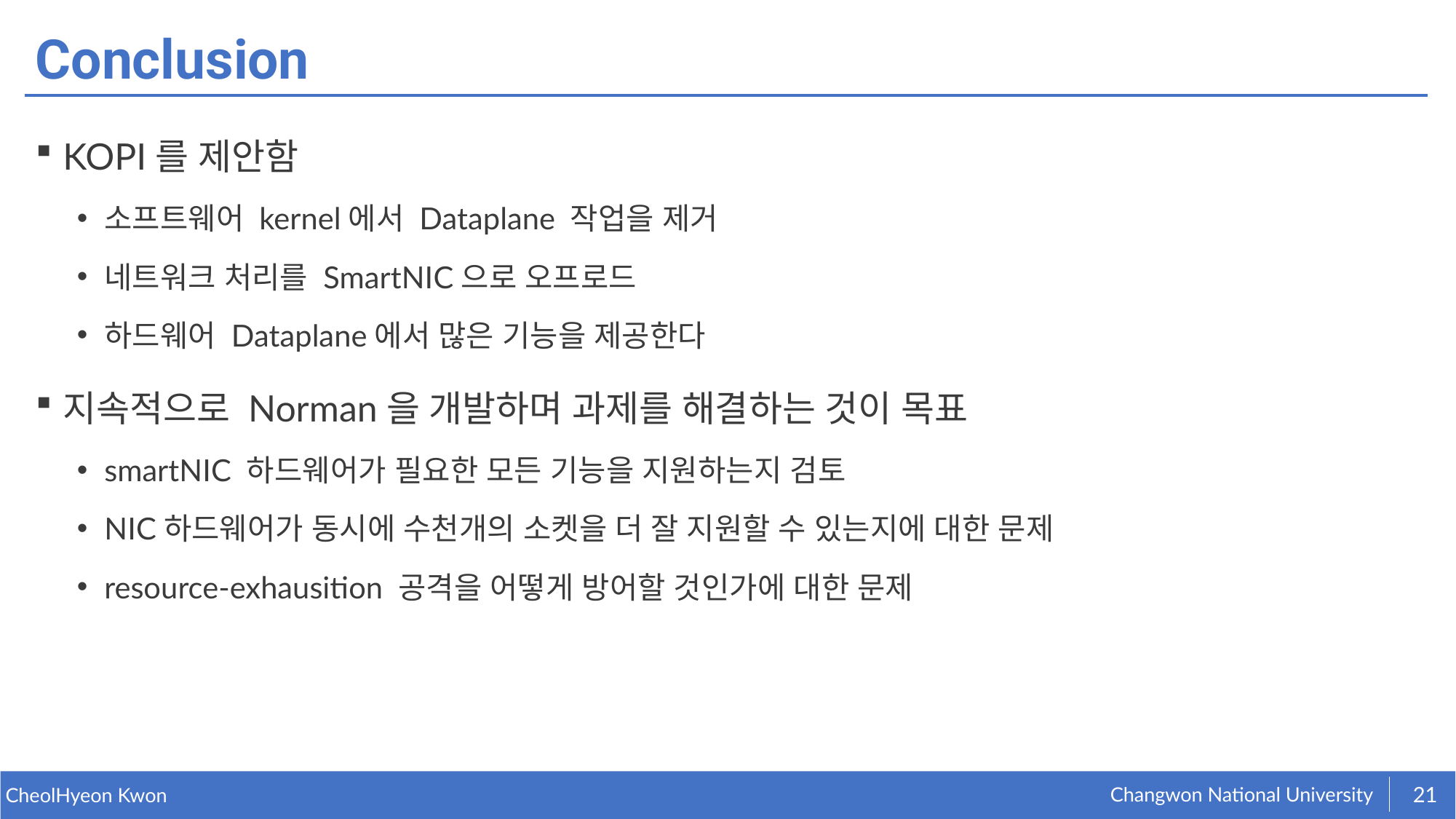

# Conclusion
KOPI를 제안함
소프트웨어 kernel에서 Dataplane 작업을 제거
네트워크 처리를 SmartNIC으로 오프로드
하드웨어 Dataplane에서 많은 기능을 제공한다
지속적으로 Norman을 개발하며 과제를 해결하는 것이 목표
smartNIC 하드웨어가 필요한 모든 기능을 지원하는지 검토
NIC하드웨어가 동시에 수천개의 소켓을 더 잘 지원할 수 있는지에 대한 문제
resource-exhausition 공격을 어떻게 방어할 것인가에 대한 문제
21